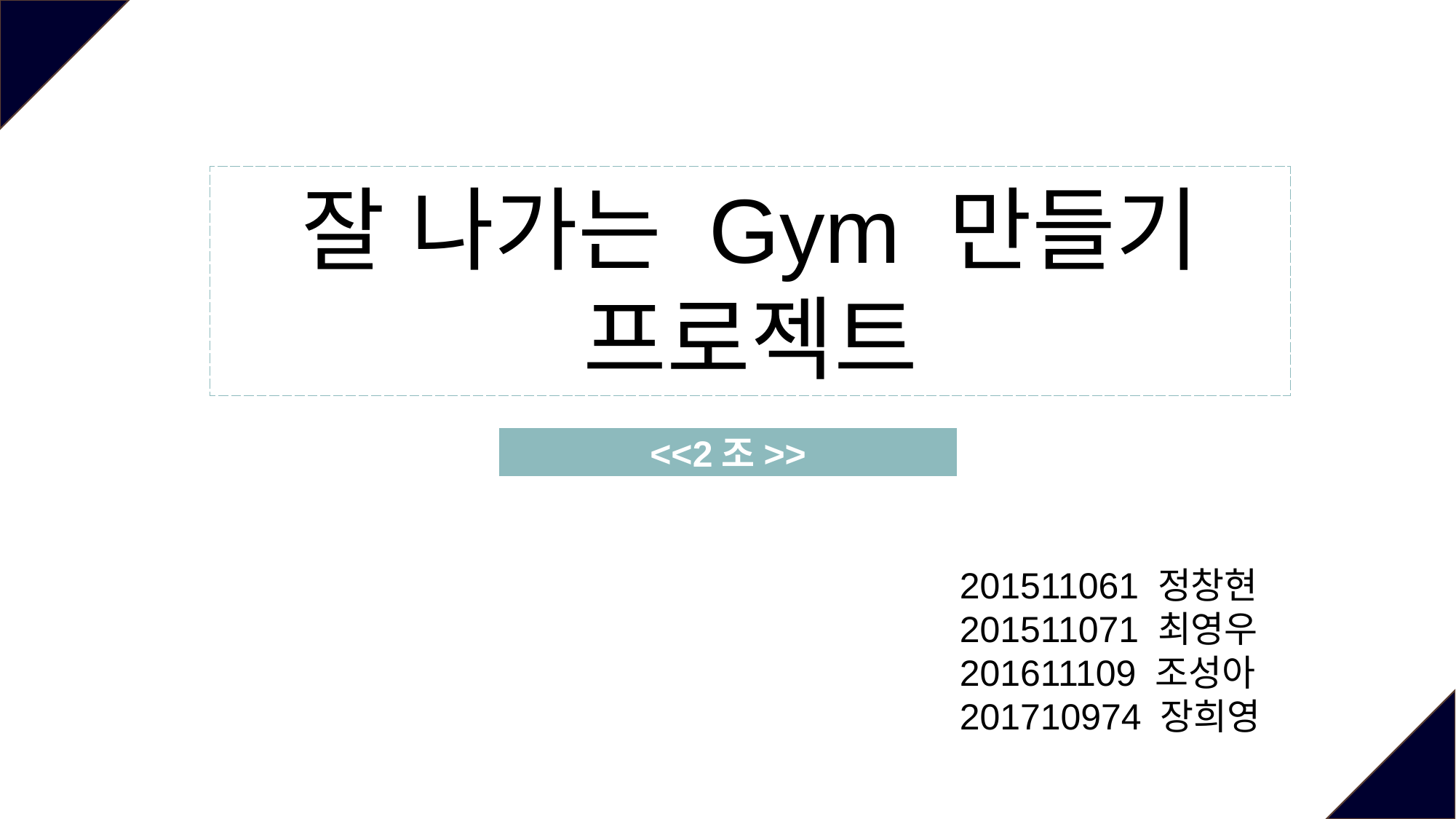

잘 나가는 Gym 만들기
프로젝트
<<2조>>
201511061 정창현
201511071 최영우
201611109 조성아
201710974 장희영